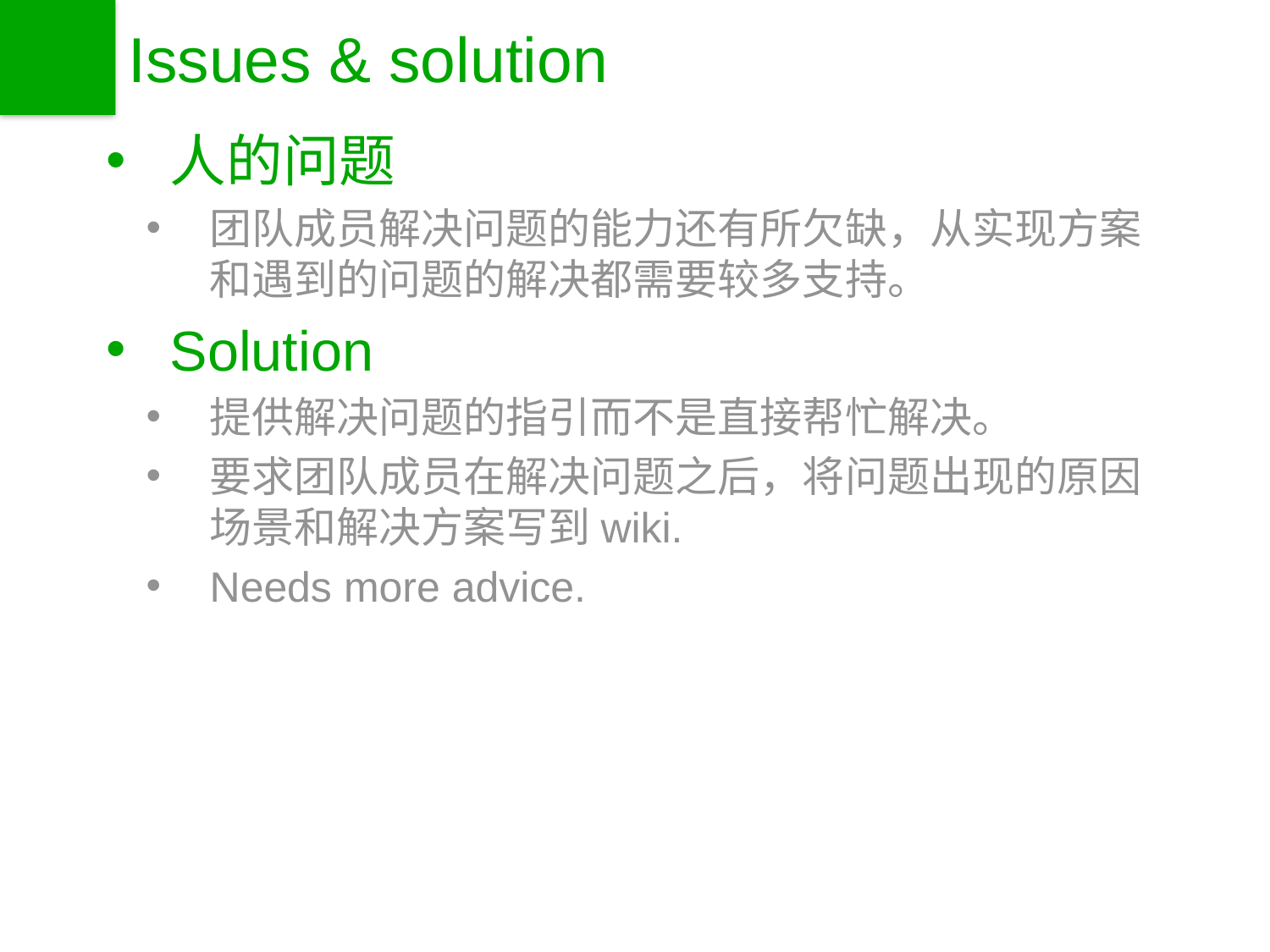

# Issues & solution
人的问题
团队成员解决问题的能力还有所欠缺，从实现方案和遇到的问题的解决都需要较多支持。
Solution
提供解决问题的指引而不是直接帮忙解决。
要求团队成员在解决问题之后，将问题出现的原因场景和解决方案写到wiki.
Needs more advice.